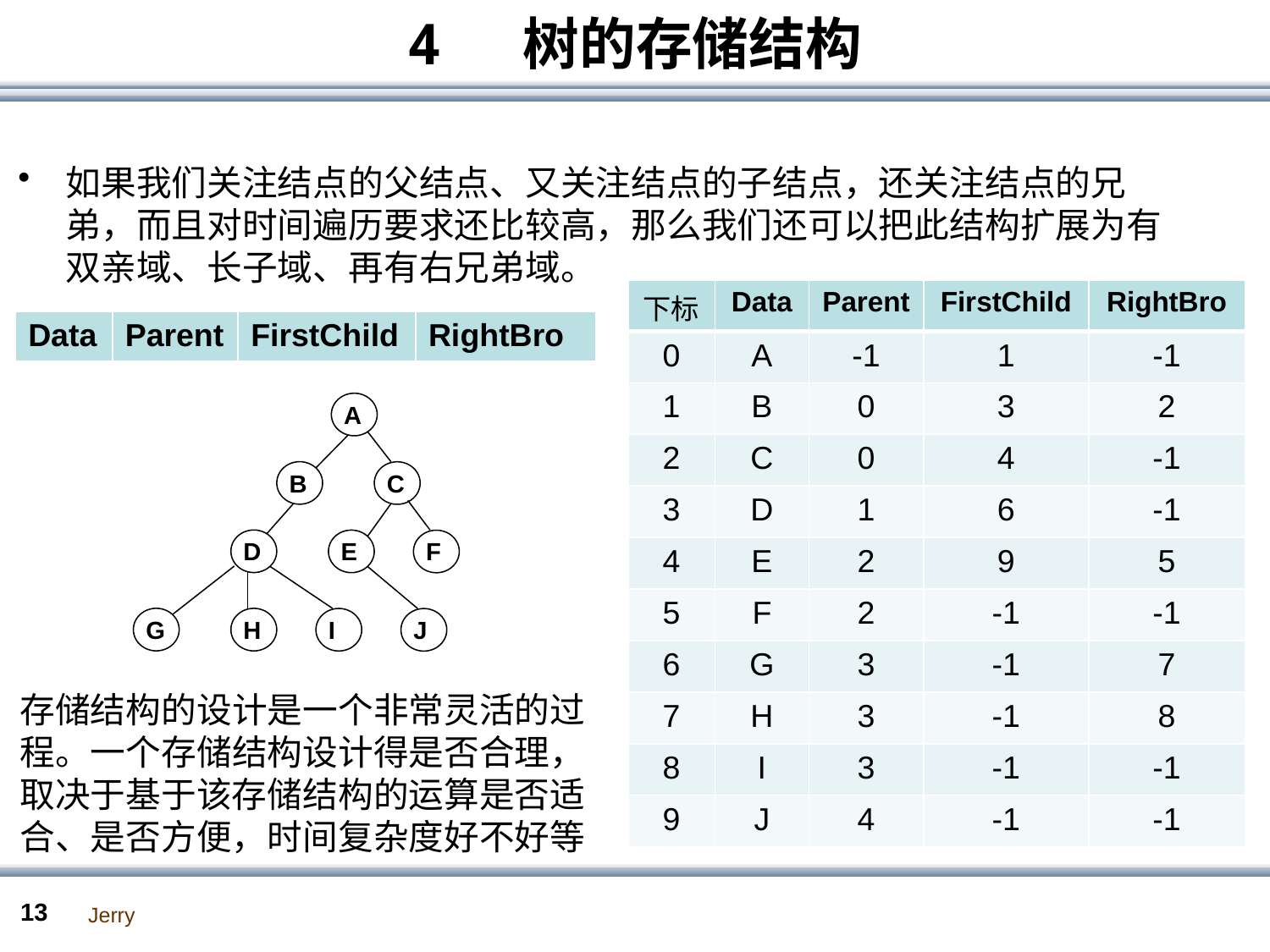

# 4  树的存储结构
如果我们关注结点的父结点、又关注结点的子结点，还关注结点的兄弟，而且对时间遍历要求还比较高，那么我们还可以把此结构扩展为有双亲域、长子域、再有右兄弟域。
| 下标 | Data | Parent | FirstChild | RightBro |
| --- | --- | --- | --- | --- |
| 0 | A | -1 | 1 | -1 |
| 1 | B | 0 | 3 | 2 |
| 2 | C | 0 | 4 | -1 |
| 3 | D | 1 | 6 | -1 |
| 4 | E | 2 | 9 | 5 |
| 5 | F | 2 | -1 | -1 |
| 6 | G | 3 | -1 | 7 |
| 7 | H | 3 | -1 | 8 |
| 8 | I | 3 | -1 | -1 |
| 9 | J | 4 | -1 | -1 |
| Data | Parent | FirstChild | RightBro |
| --- | --- | --- | --- |
A

B

C

D

E

F

G

H

I

J

存储结构的设计是一个非常灵活的过程。一个存储结构设计得是否合理，取决于基于该存储结构的运算是否适合、是否方便，时间复杂度好不好等